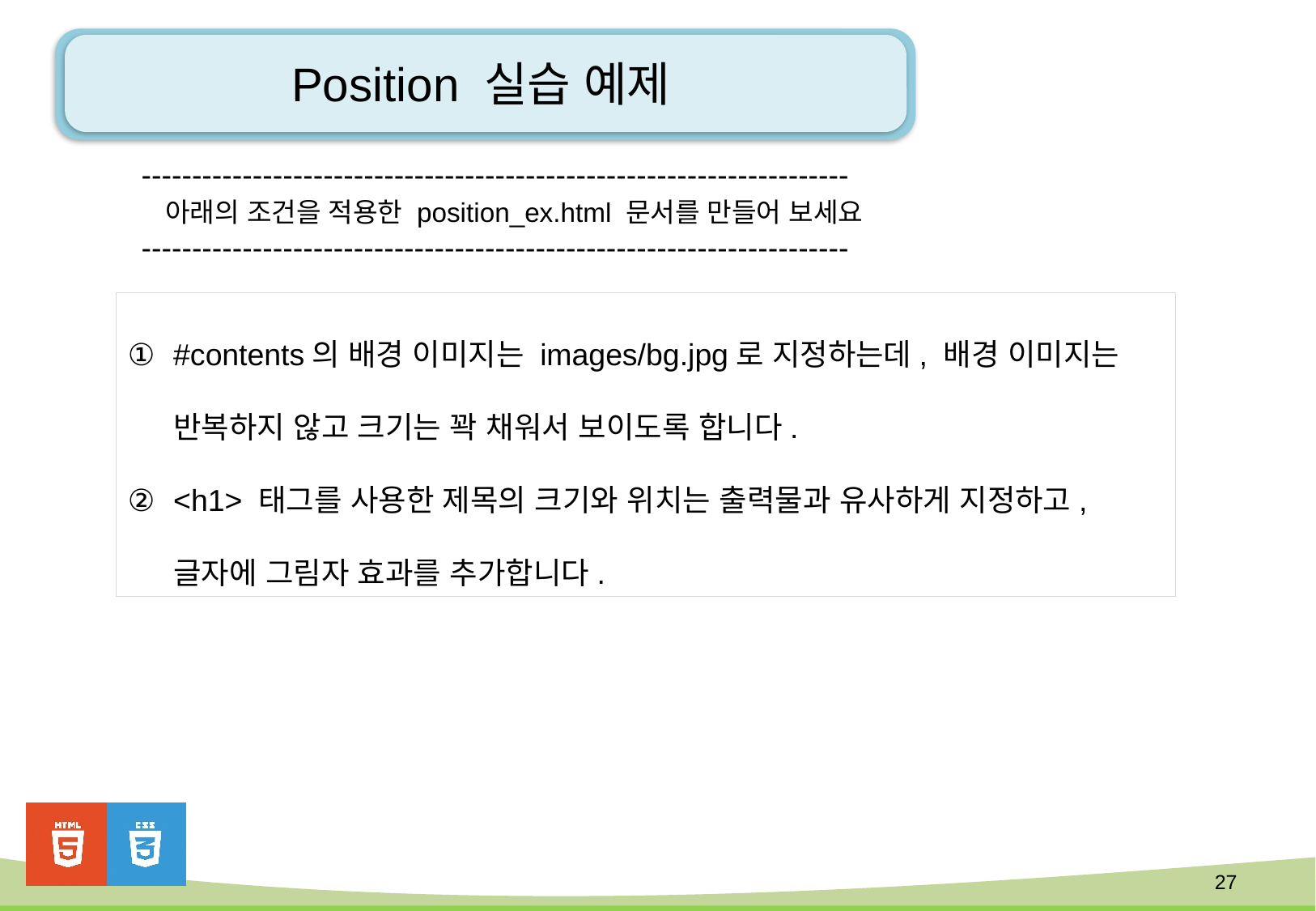

# Position 실습 예제
----------------------------------------------------------------------
  아래의 조건을 적용한 position_ex.html 문서를 만들어 보세요
----------------------------------------------------------------------
#contents의 배경 이미지는 images/bg.jpg로 지정하는데, 배경 이미지는 반복하지 않고 크기는 꽉 채워서 보이도록 합니다.
<h1> 태그를 사용한 제목의 크기와 위치는 출력물과 유사하게 지정하고, 글자에 그림자 효과를 추가합니다.
27